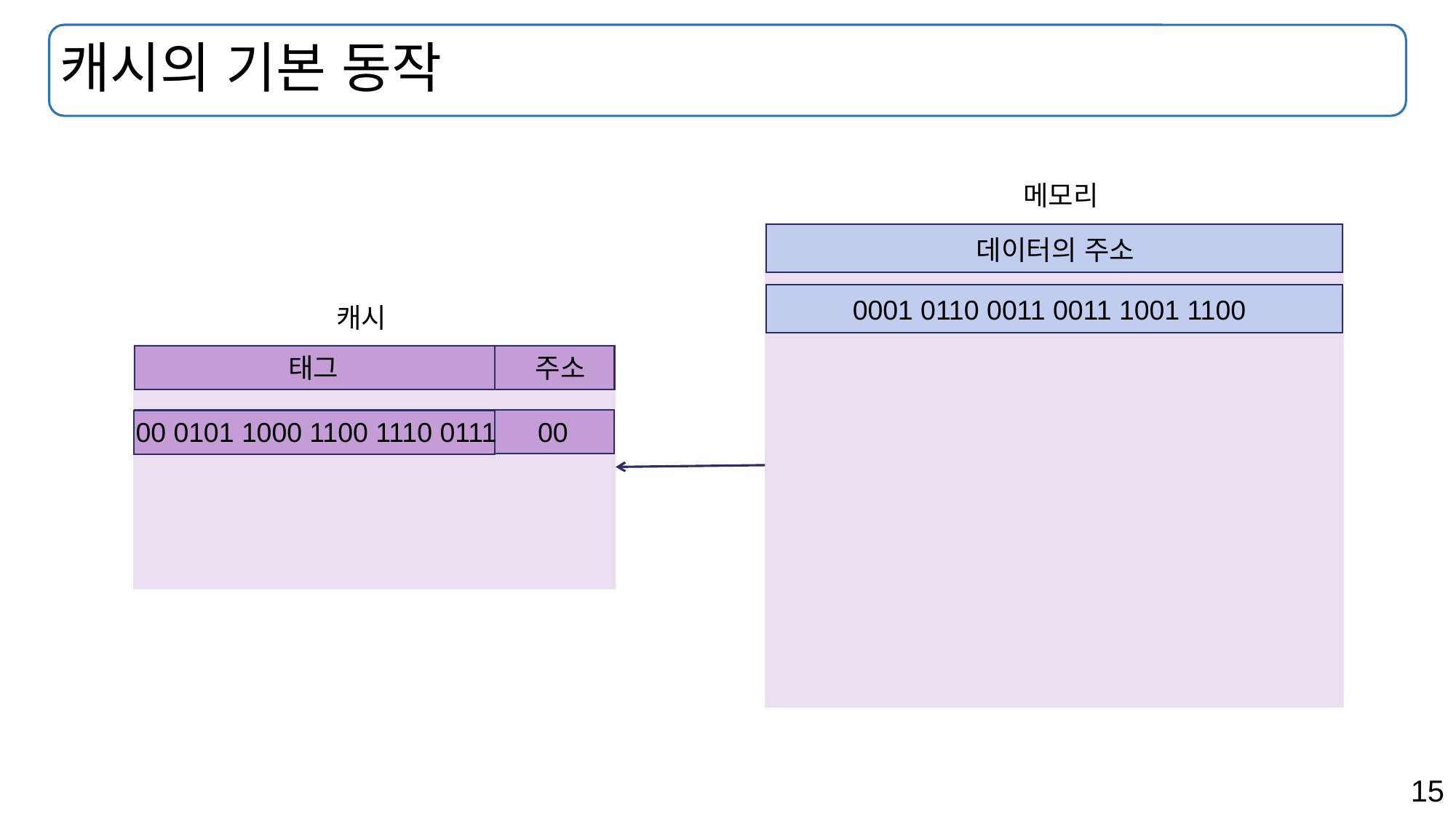

# 캐시의 기본 동작
메모리

데이터의 주소

0001 0110 0011 0011 1001 1100
캐시

태그
주소
00 0101 1000 1100 1110 0111
00